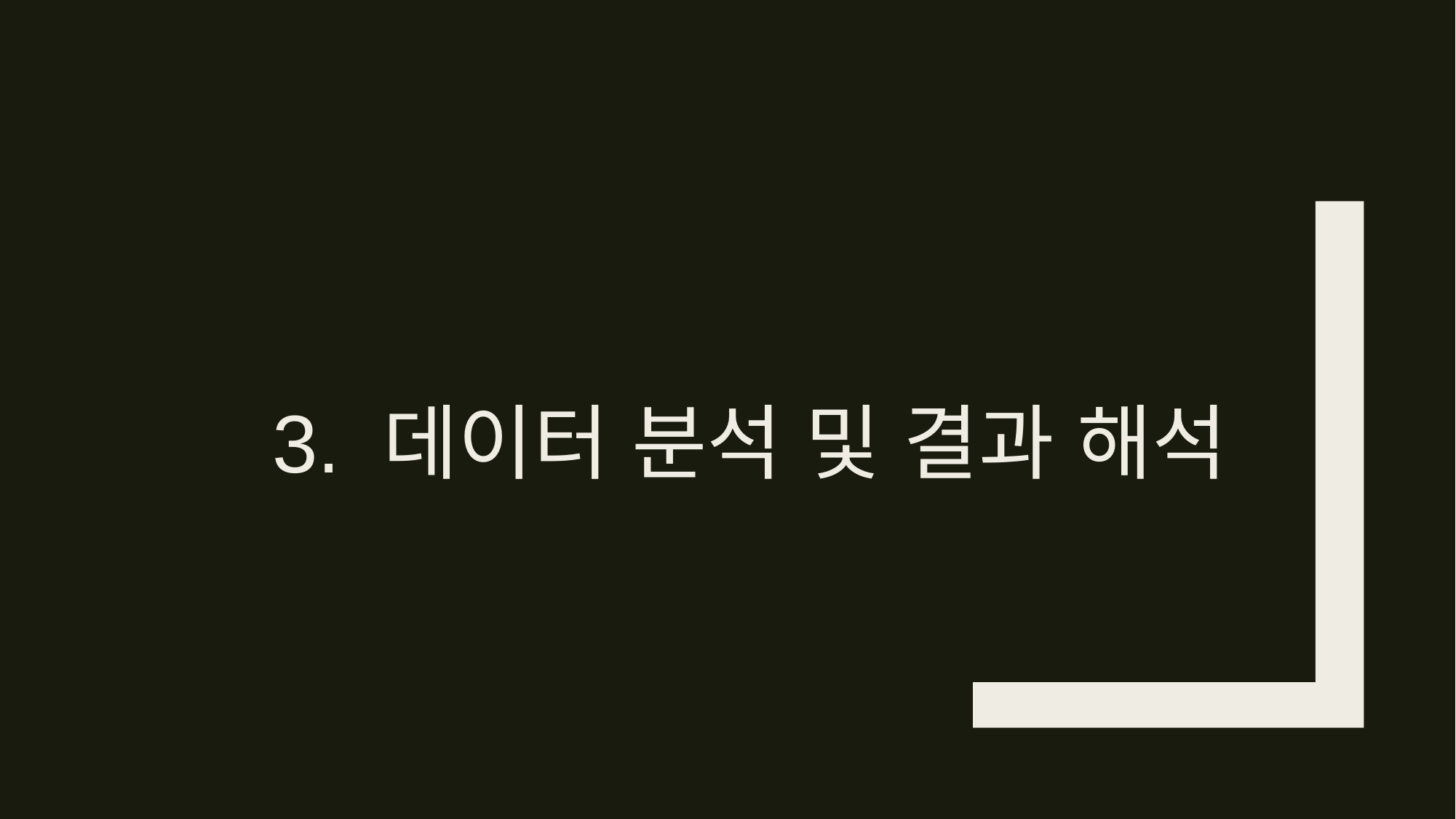

# 3. 데이터 분석 및 결과 해석